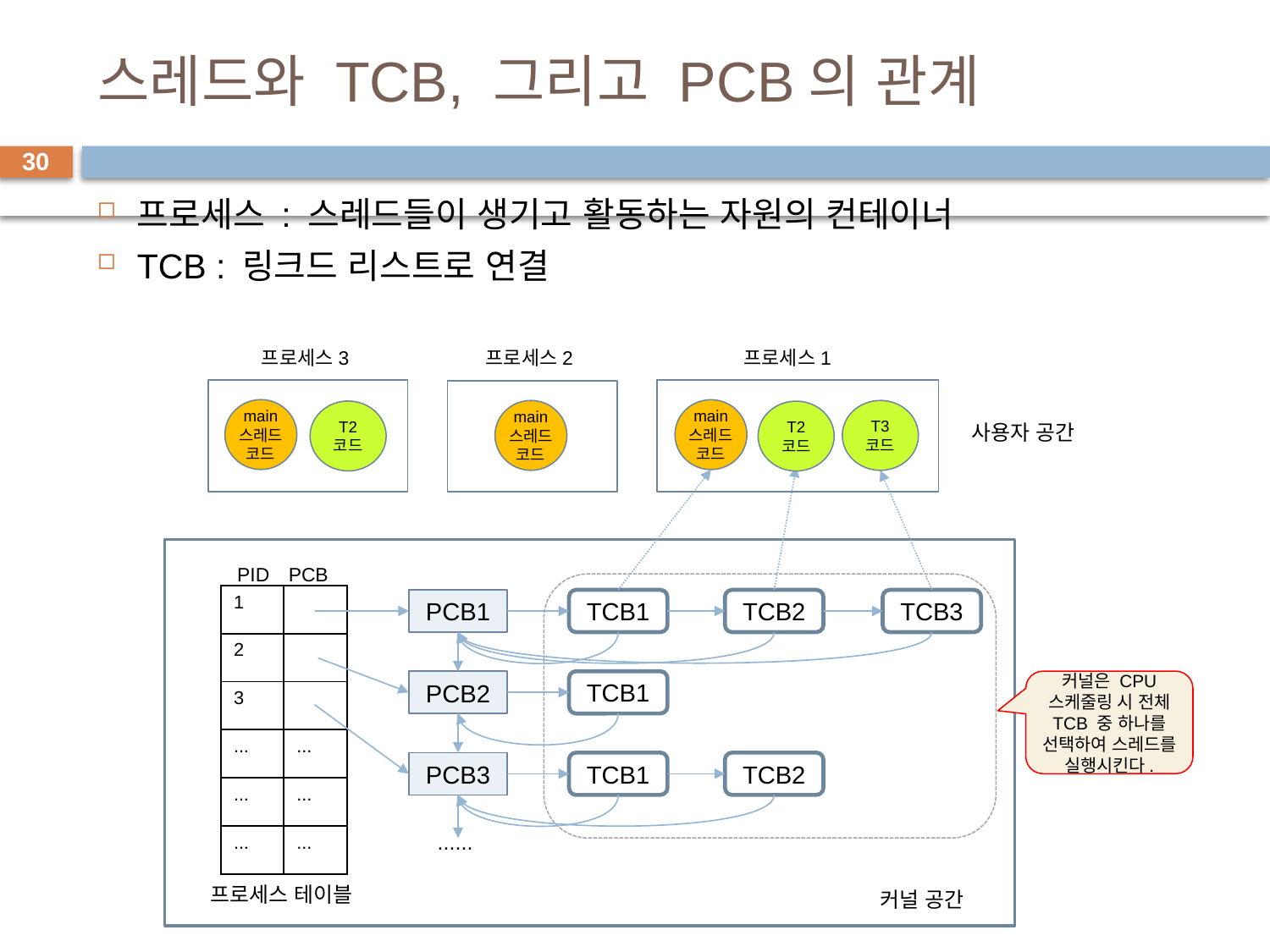

# 스레드와 TCB, 그리고 PCB의 관계
30
프로세스 : 스레드들이 생기고 활동하는 자원의 컨테이너
TCB : 링크드 리스트로 연결

프로세스3
프로세스2
프로세스1

main 스레드
코드
main 스레드
코드
main 스레드
코드
T3
코드
T2
코드
T2
코드
사용자 공간

PID
PCB

| 1 |  |
| --- | --- |
| 2 |  |
| 3 |  |
| ... | ... |
| ... | ... |
| ... | ... |
PCB1
TCB1
TCB2
TCB3
커널은 CPU 스케줄링 시 전체 TCB 중 하나를 선택하여 스레드를 실행시킨다.
PCB2
TCB1
TCB1
TCB2
PCB3
......
프로세스 테이블
커널 공간